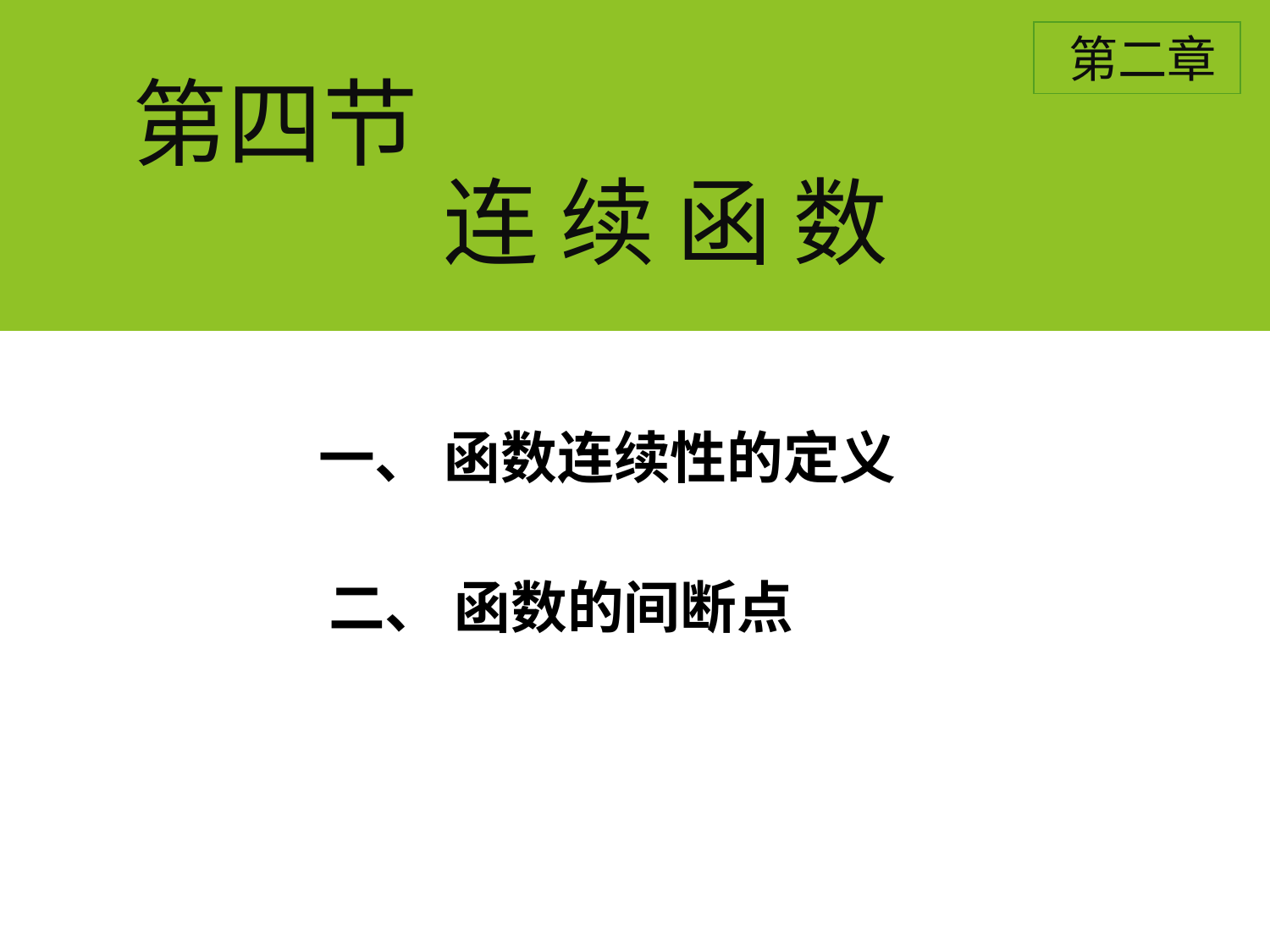

第二章
# 第四节
连 续 函 数

一、 函数连续性的定义
二、 函数的间断点